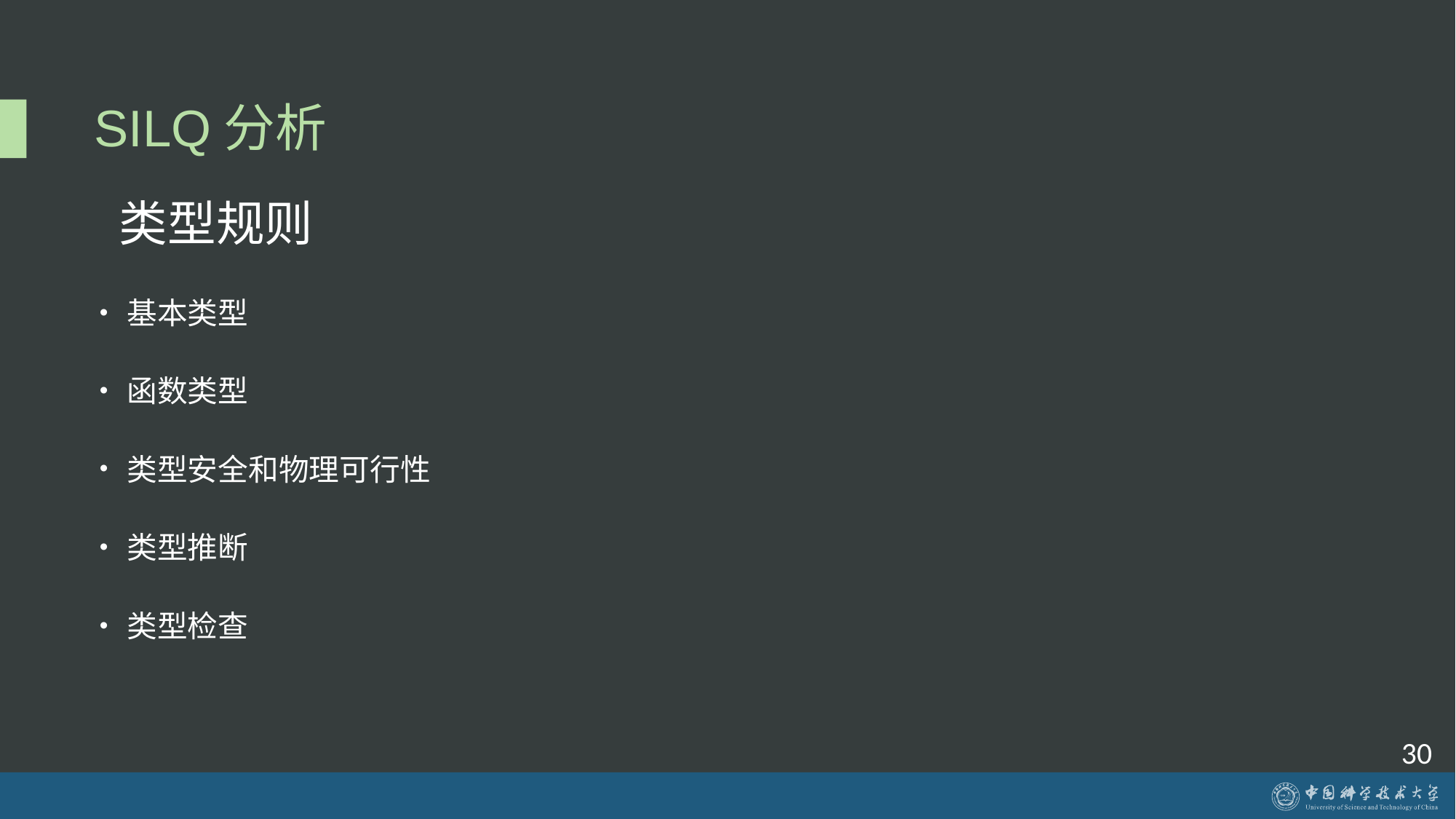

# SILQ分析
 类型规则
基本类型
函数类型
类型安全和物理可行性
类型推断
类型检查

30